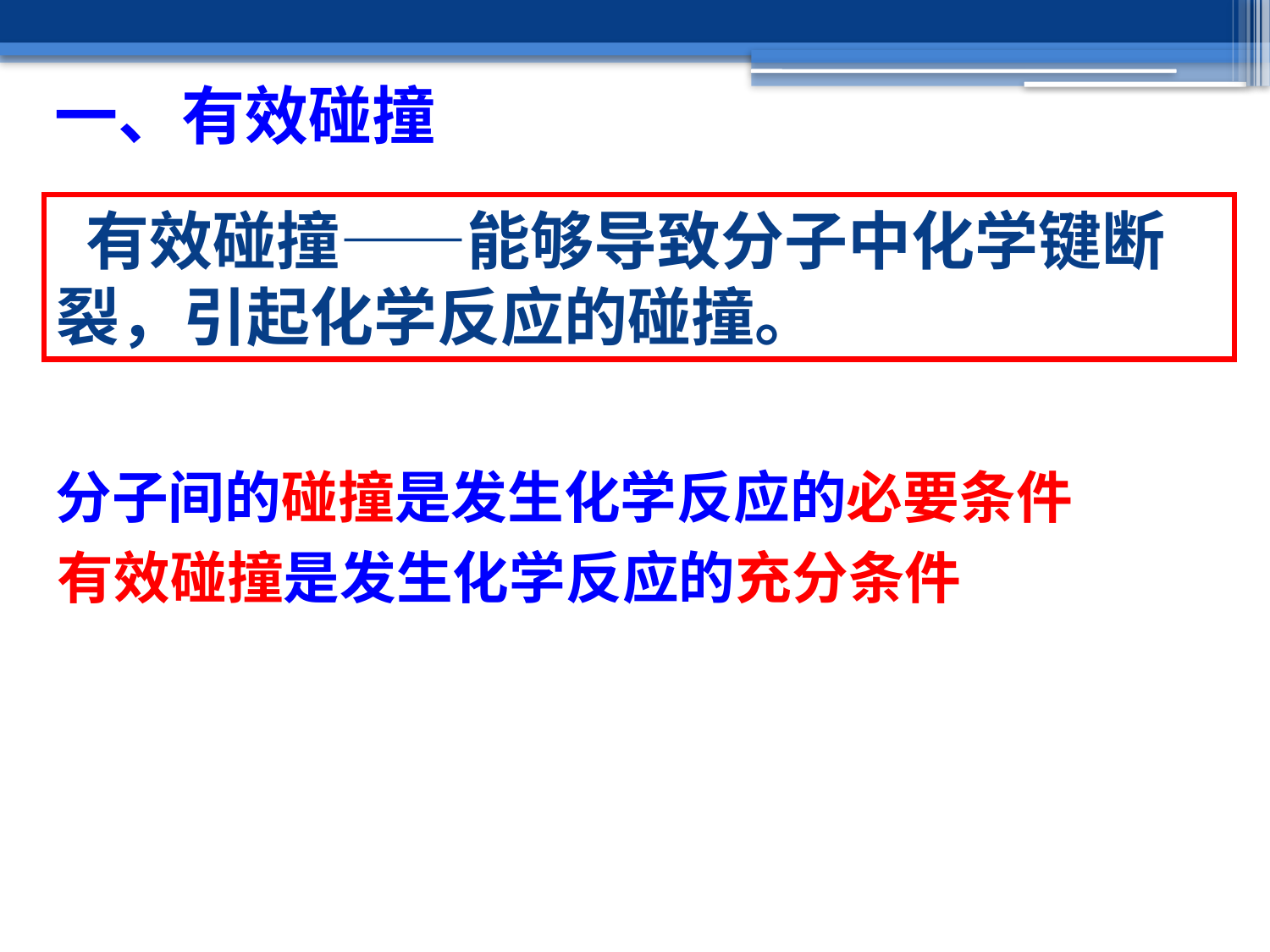

一、有效碰撞
 有效碰撞——能够导致分子中化学键断裂，引起化学反应的碰撞。
分子间的碰撞是发生化学反应的必要条件
有效碰撞是发生化学反应的充分条件